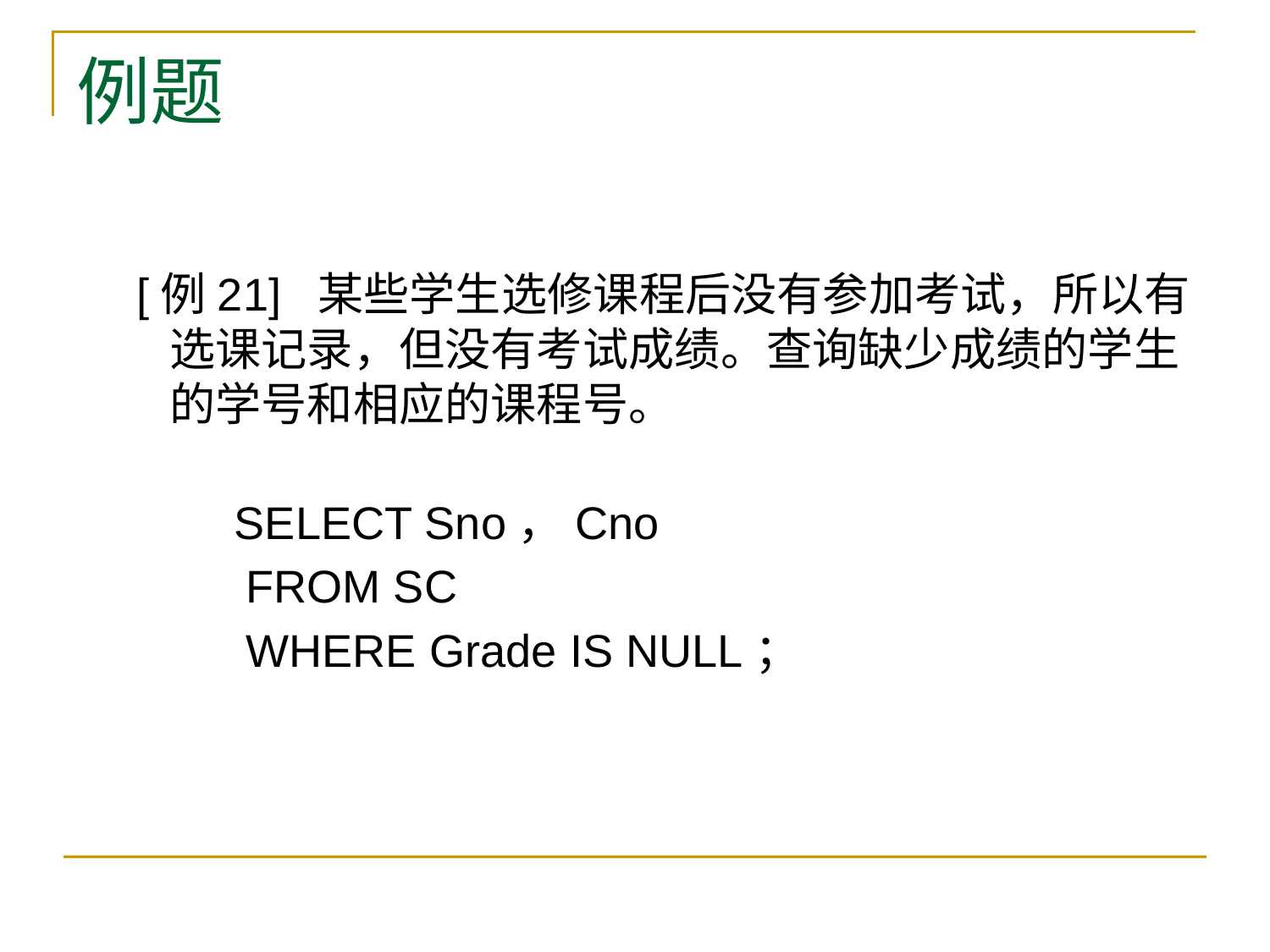

# 例题

 [例21]  某些学生选修课程后没有参加考试，所以有选课记录，但没有考试成绩。查询缺少成绩的学生的学号和相应的课程号。

      SELECT Sno，Cno
      FROM SC
      WHERE Grade IS NULL；